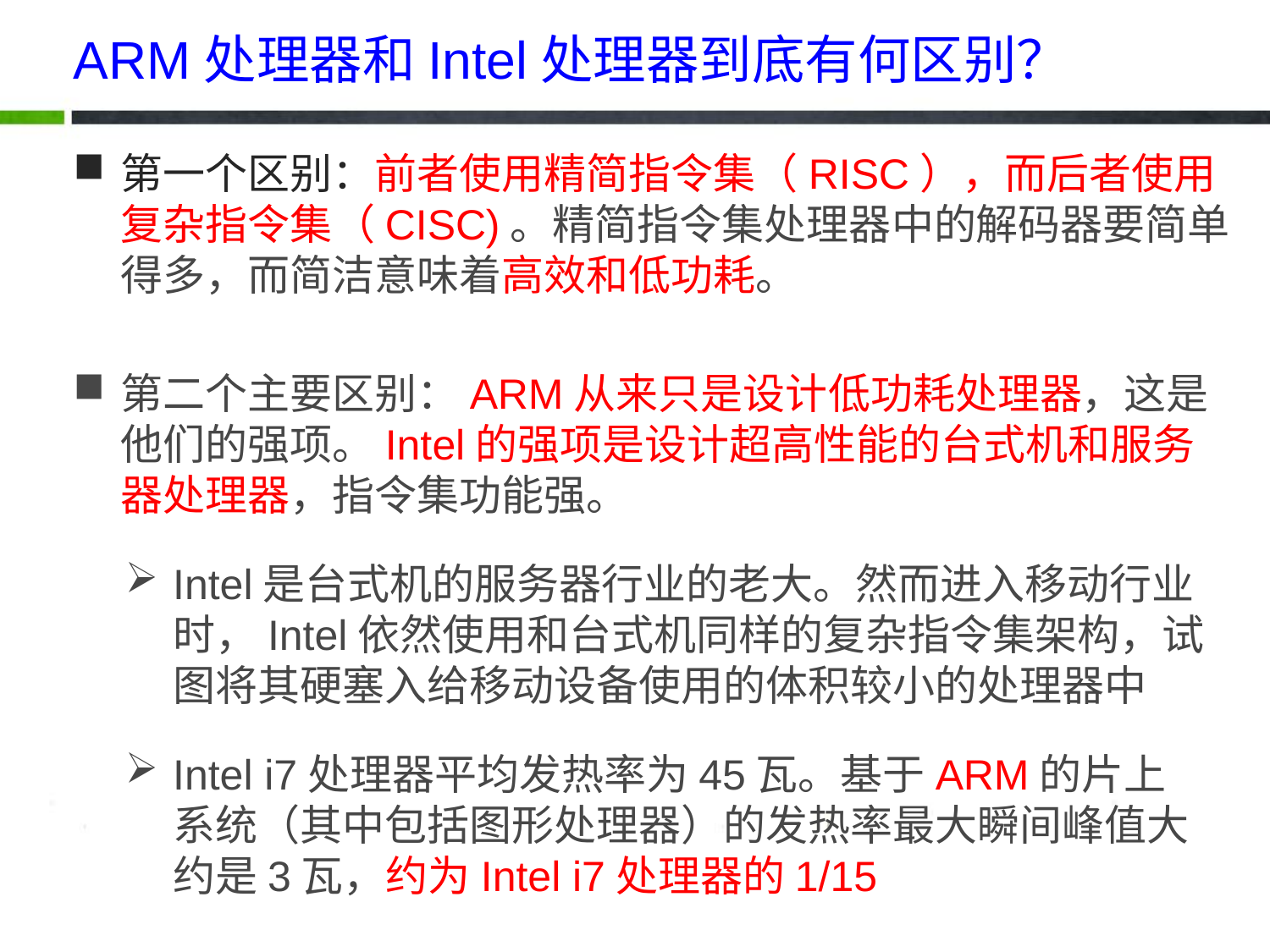

# ARM处理器和Intel处理器到底有何区别？
第一个区别：前者使用精简指令集（RISC），而后者使用复杂指令集（CISC)。精简指令集处理器中的解码器要简单得多，而简洁意味着高效和低功耗。

第二个主要区别：ARM从来只是设计低功耗处理器，这是他们的强项。Intel的强项是设计超高性能的台式机和服务器处理器，指令集功能强。
Intel是台式机的服务器行业的老大。然而进入移动行业时，Intel依然使用和台式机同样的复杂指令集架构，试图将其硬塞入给移动设备使用的体积较小的处理器中

Intel i7处理器平均发热率为45瓦。基于ARM的片上系统（其中包括图形处理器）的发热率最大瞬间峰值大约是3瓦，约为Intel i7处理器的1/15
57